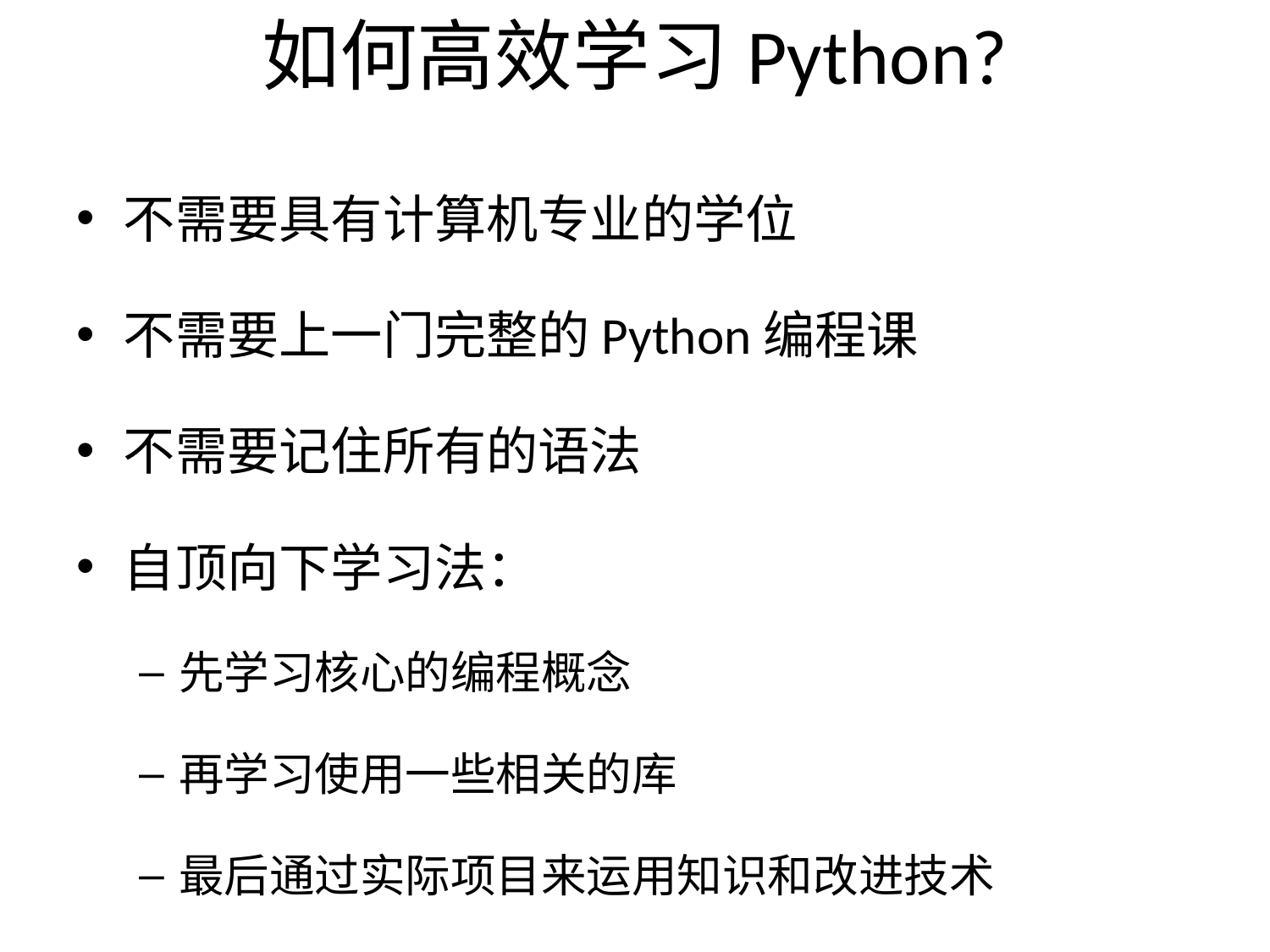

# 如何高效学习Python?
不需要具有计算机专业的学位
不需要上一门完整的Python编程课
不需要记住所有的语法
自顶向下学习法：
先学习核心的编程概念
再学习使用一些相关的库
最后通过实际项目来运用知识和改进技术